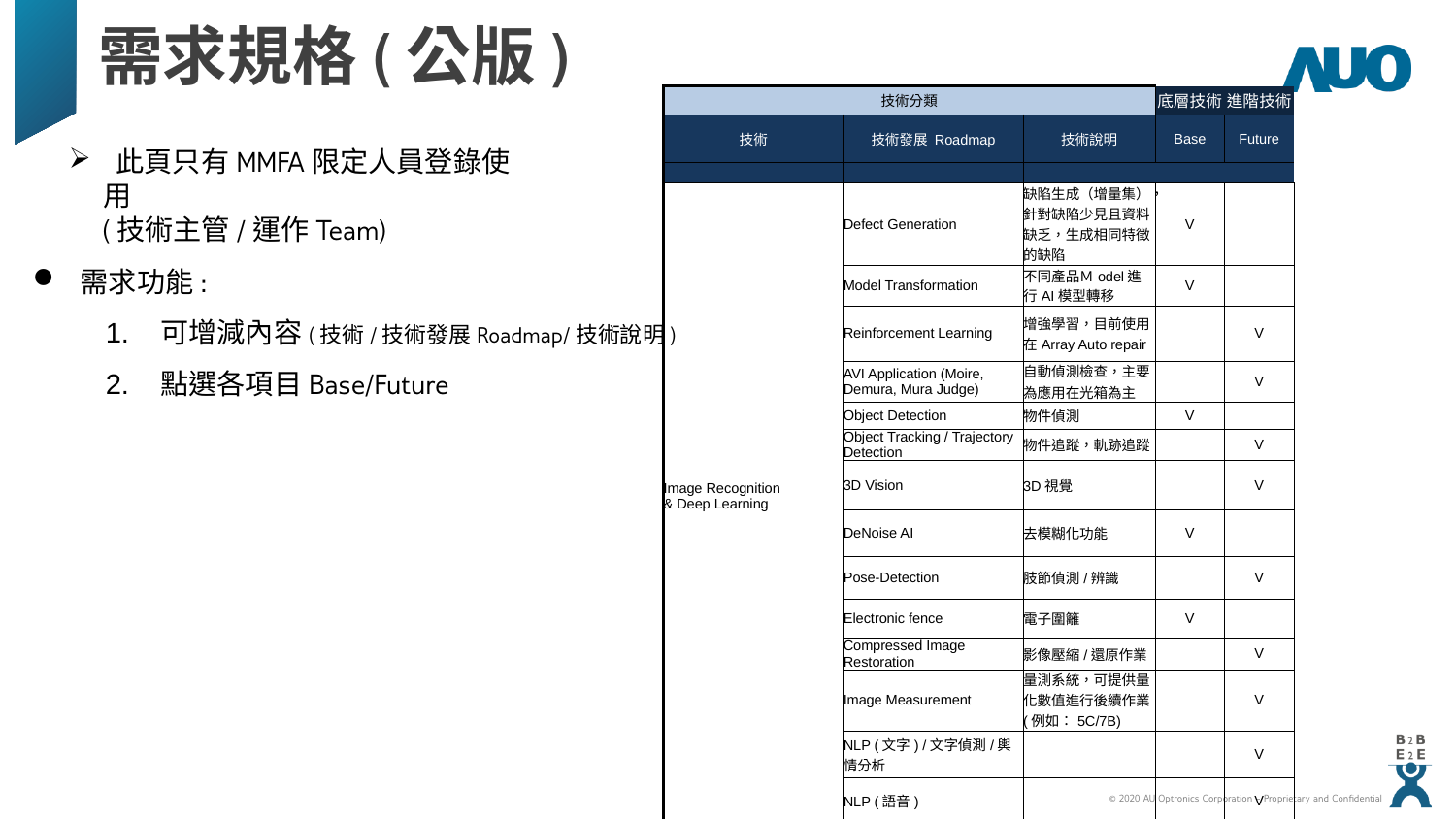

# 需求規格(公版)
| 技術分類 |  |  | 底層技術 | 進階技術 |
| --- | --- | --- | --- | --- |
| 技術 | 技術發展 Roadmap | 技術說明 | Base | Future |
|  |  |  |  |  |
| Image Recognition & Deep Learning | Defect Generation | 缺陷生成（增量集），針對缺陷少見且資料缺乏，生成相同特徵的缺陷 | V |  |
|  | Model Transformation | 不同產品Ｍodel進行AI模型轉移 | V |  |
|  | Reinforcement Learning | 增強學習，目前使用在Array Auto repair |  | V |
|  | AVI Application (Moire, Demura, Mura Judge) | 自動偵測檢查，主要為應用在光箱為主 |  | V |
|  | Object Detection | 物件偵測 | V |  |
|  | Object Tracking / Trajectory Detection | 物件追蹤，軌跡追蹤 |  | V |
|  | 3D Vision | 3D視覺 |  | V |
|  | DeNoise AI | 去模糊化功能 | V |  |
|  | Pose-Detection | 肢節偵測/辨識 |  | V |
|  | Electronic fence | 電子圍籬 | V |  |
|  | Compressed Image Restoration | 影像壓縮/還原作業 |  | V |
|  | Image Measurement | 量測系統，可提供量化數值進行後續作業 (例如：5C/7B) |  | V |
|  | NLP (文字) /文字偵測/輿情分析 |  |  | V |
|  | NLP (語音) |  |  | V |
 此頁只有MMFA限定人員登錄使用
    (技術主管/運作Team)
 需求功能:
可增減內容(技術/技術發展Roadmap/技術說明)
點選各項目Base/Future